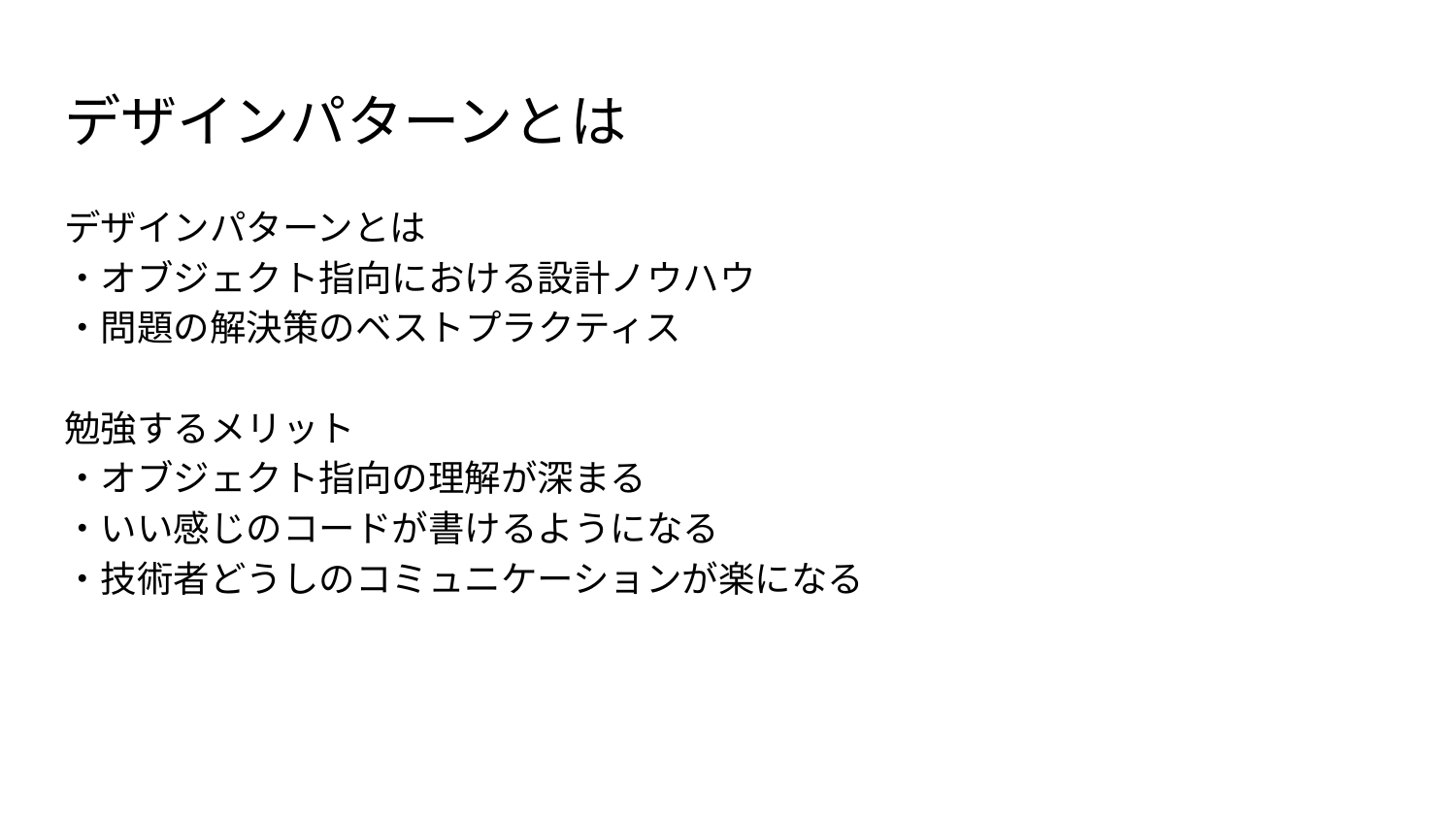

# デザインパターンとは
デザインパターンとは
・オブジェクト指向における設計ノウハウ
・問題の解決策のベストプラクティス

勉強するメリット
・オブジェクト指向の理解が深まる
・いい感じのコードが書けるようになる
・技術者どうしのコミュニケーションが楽になる